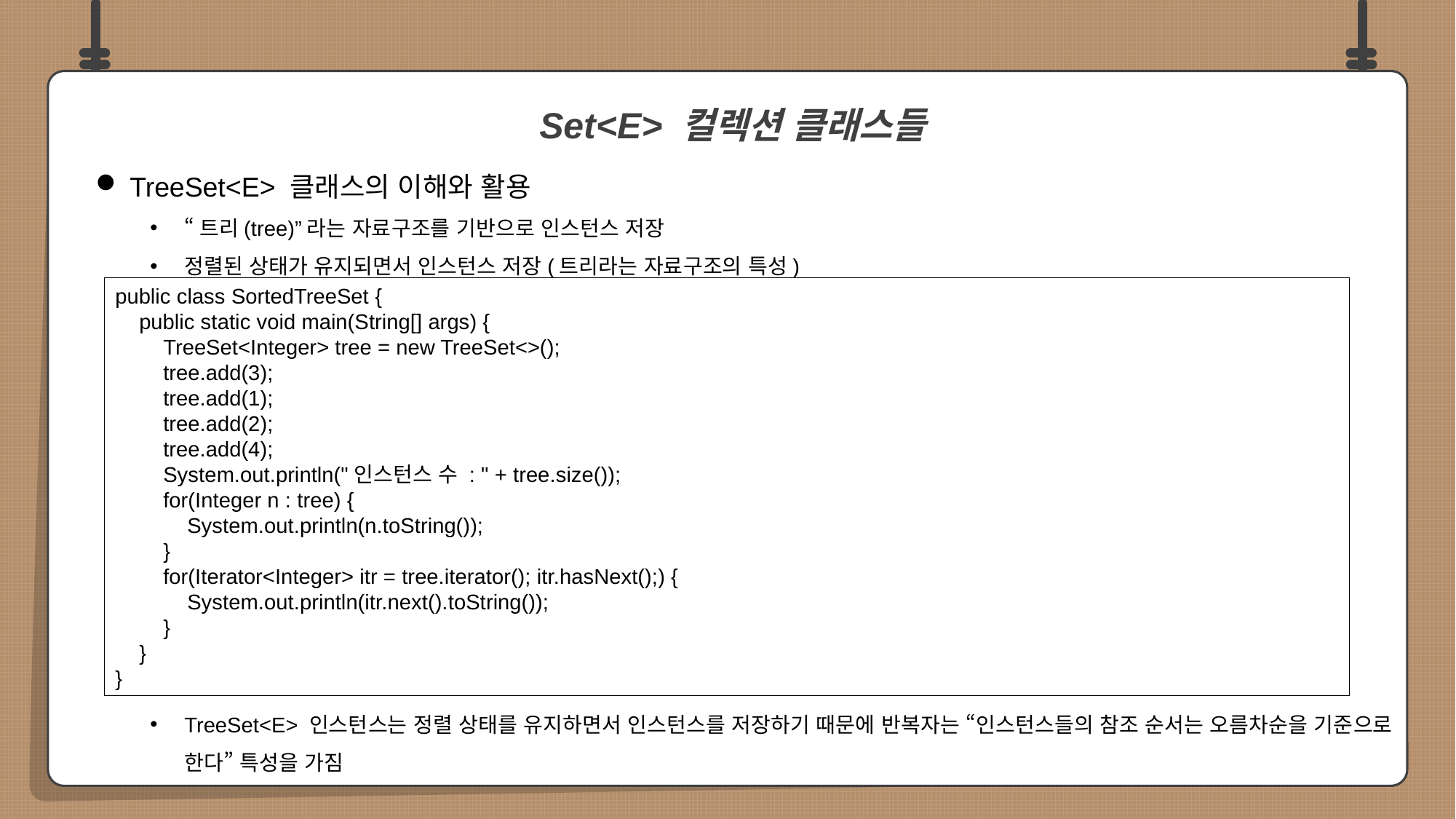

TreeSet<E> 클래스의 이해와 활용
“트리(tree)”라는 자료구조를 기반으로 인스턴스 저장
정렬된 상태가 유지되면서 인스턴스 저장(트리라는 자료구조의 특성)

TreeSet<E> 인스턴스는 정렬 상태를 유지하면서 인스턴스를 저장하기 때문에 반복자는 “인스턴스들의 참조 순서는 오름차순을 기준으로 한다” 특성을 가짐
 Set<E> 컬렉션 클래스들

public class SortedTreeSet {
    public static void main(String[] args) {
        TreeSet<Integer> tree = new TreeSet<>();
        tree.add(3);
        tree.add(1);
        tree.add(2);
        tree.add(4);
        System.out.println("인스턴스 수 : " + tree.size());
        for(Integer n : tree) {
            System.out.println(n.toString());
        }
        for(Iterator<Integer> itr = tree.iterator(); itr.hasNext();) {
            System.out.println(itr.next().toString());
        }
    }
}